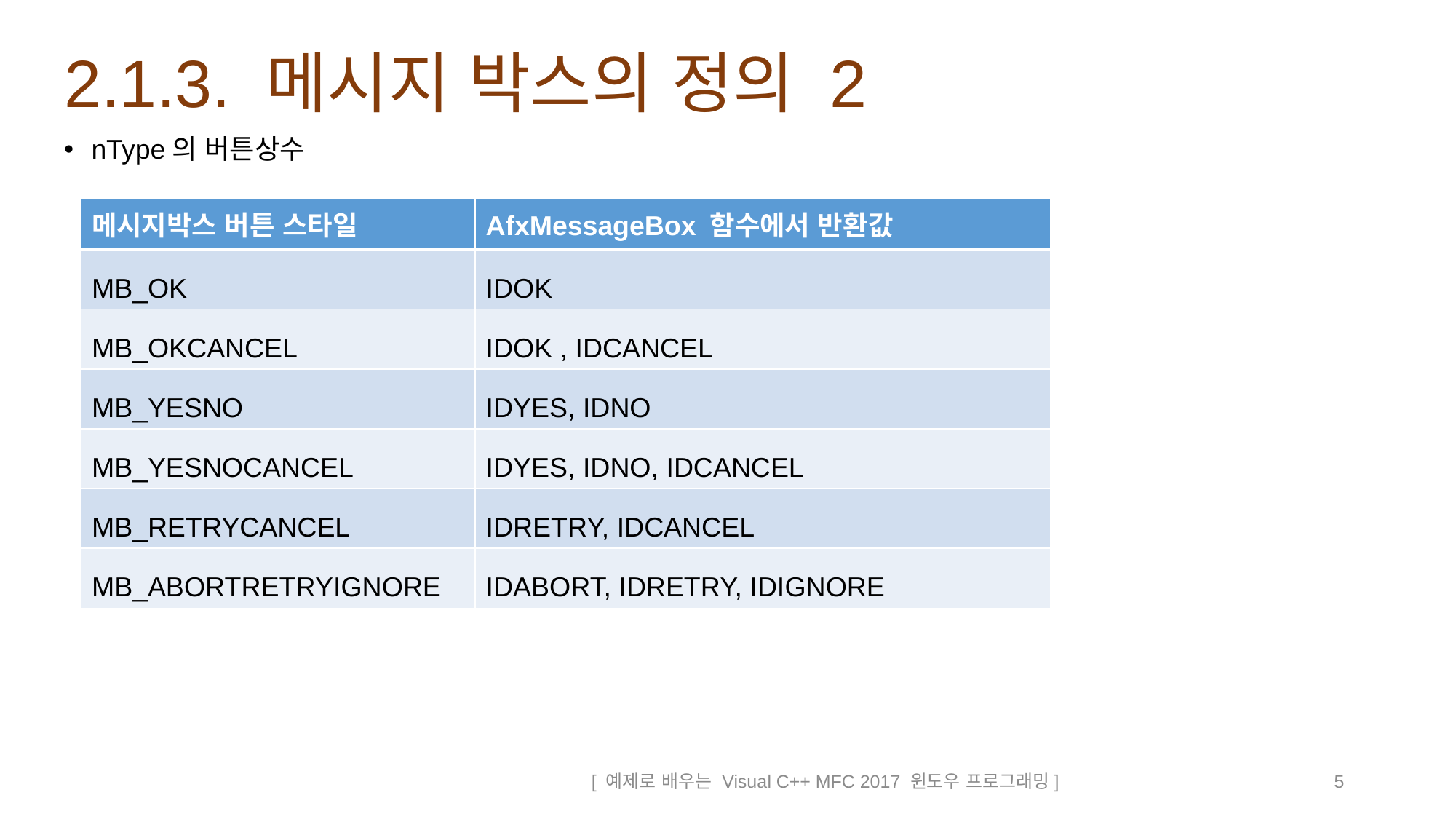

# 2.1.3. 메시지 박스의 정의 2
nType의 버튼상수

| 메시지박스 버튼 스타일 | AfxMessageBox 함수에서 반환값 |
| --- | --- |
| MB\_OK | IDOK |
| MB\_OKCANCEL | IDOK , IDCANCEL |
| MB\_YESNO | IDYES, IDNO |
| MB\_YESNOCANCEL | IDYES, IDNO, IDCANCEL |
| MB\_RETRYCANCEL | IDRETRY, IDCANCEL |
| MB\_ABORTRETRYIGNORE | IDABORT, IDRETRY, IDIGNORE |
[ 예제로 배우는 Visual C++ MFC 2017 윈도우 프로그래밍]
5